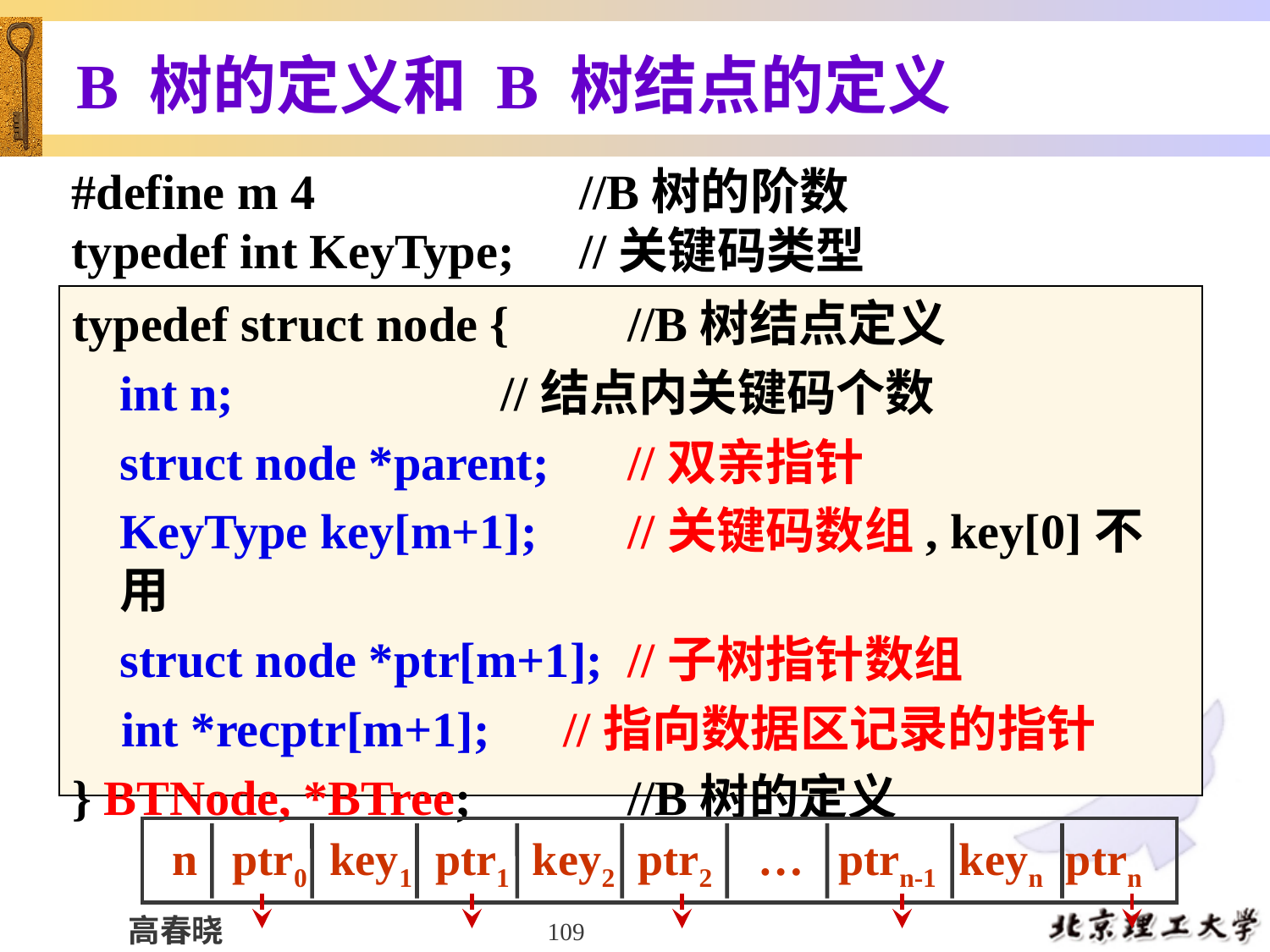

# B 树的定义和 B 树结点的定义
#define m 4			//B树的阶数
typedef int KeyType;	//关键码类型
typedef struct node {	//B树结点定义
	int n;			//结点内关键码个数
   	struct node *parent;	//双亲指针
   	KeyType key[m+1];	//关键码数组, key[0]不用
   	struct node *ptr[m+1];	//子树指针数组
    int *recptr[m+1];      //指向数据区记录的指针
} BTNode, *BTree;		//B树的定义

n   ptr0  key1  ptr1  key2  ptr2    …   ptrn-1  keyn  ptrn

109